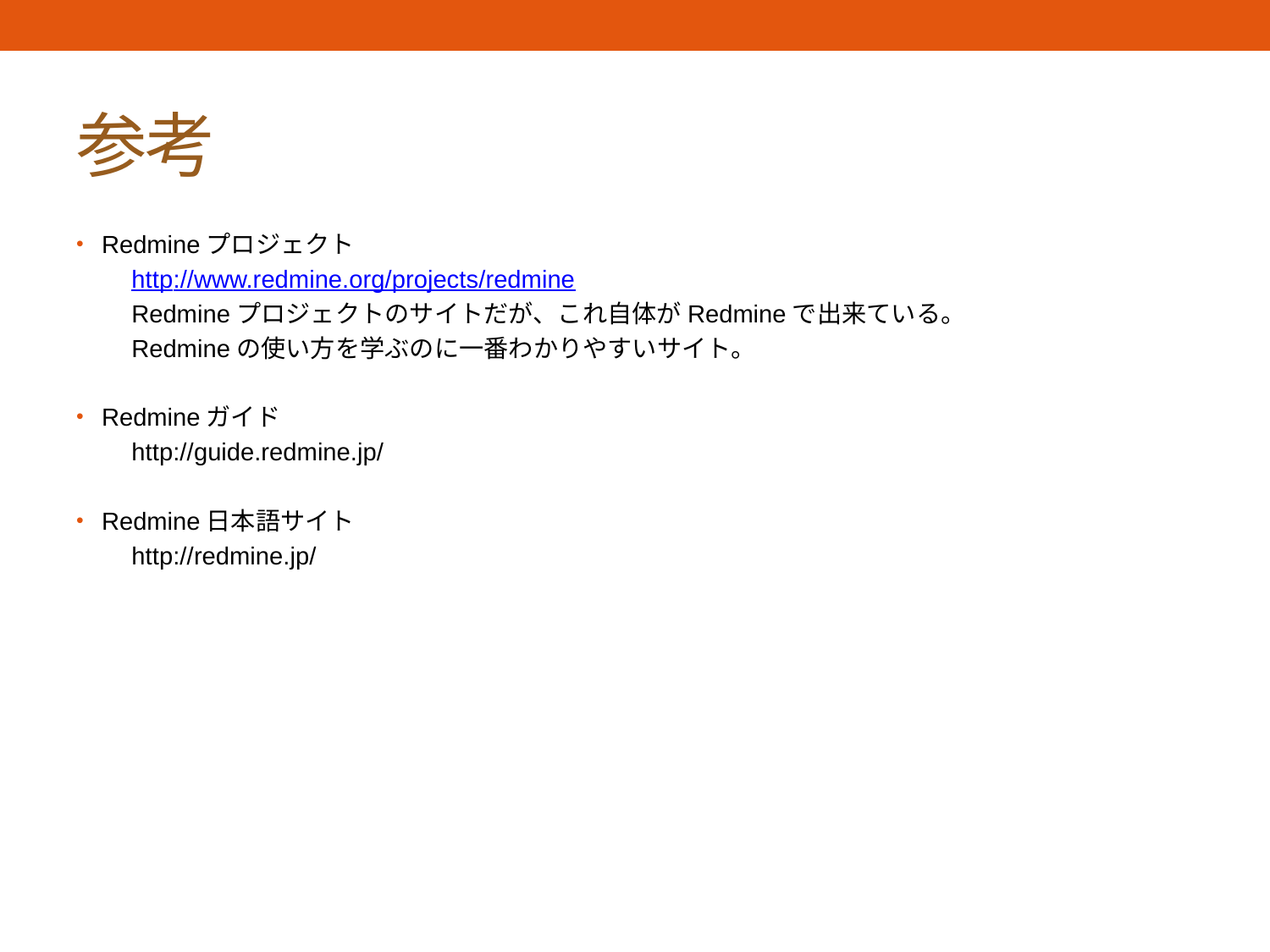

# 参考
Redmineプロジェクト
　　http://www.redmine.org/projects/redmine
　　Redmineプロジェクトのサイトだが、これ自体がRedmineで出来ている。
　　Redmineの使い方を学ぶのに一番わかりやすいサイト。

Redmineガイド
　　http://guide.redmine.jp/

Redmine日本語サイト
　　http://redmine.jp/